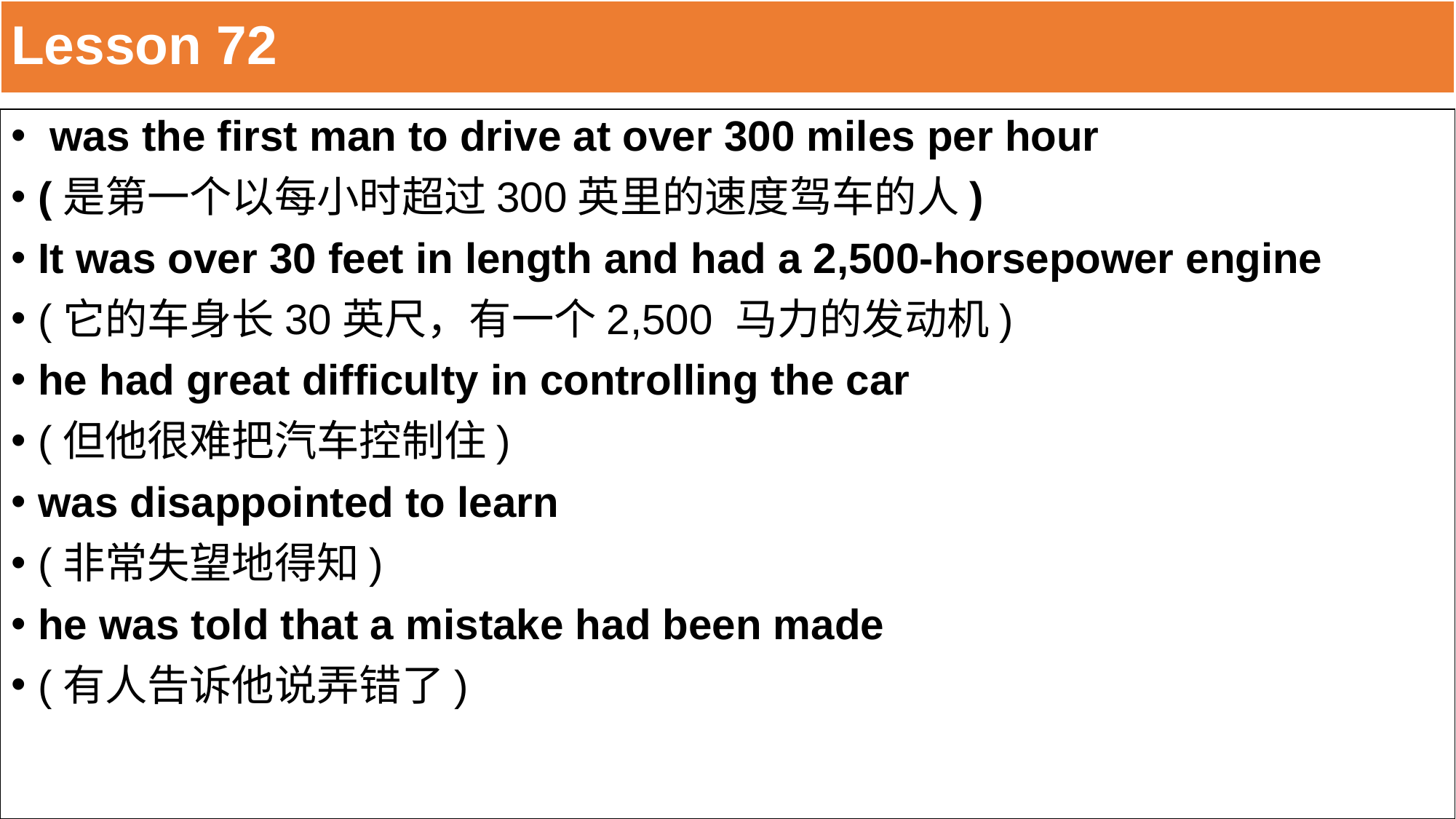

# Lesson 72
 was the first man to drive at over 300 miles per hour
(是第一个以每小时超过300英里的速度驾车的人)
It was over 30 feet in length and had a 2,500-horsepower engine
(它的车身长30英尺，有一个2,500 马力的发动机)
he had great difficulty in controlling the car
(但他很难把汽车控制住)
was disappointed to learn
(非常失望地得知)
he was told that a mistake had been made
(有人告诉他说弄错了)